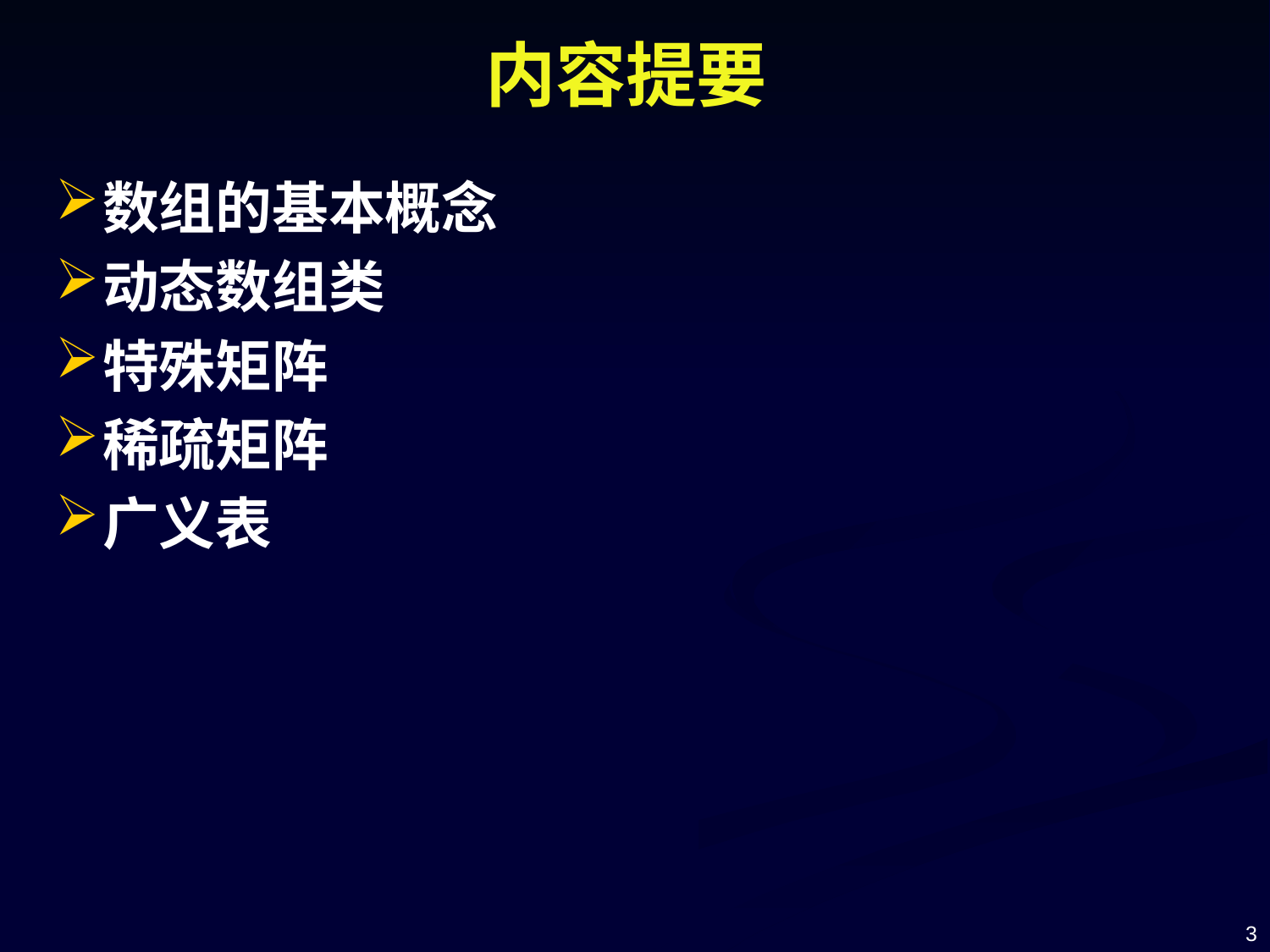

# 内容提要
数组的基本概念
动态数组类
特殊矩阵
稀疏矩阵
广义表
3